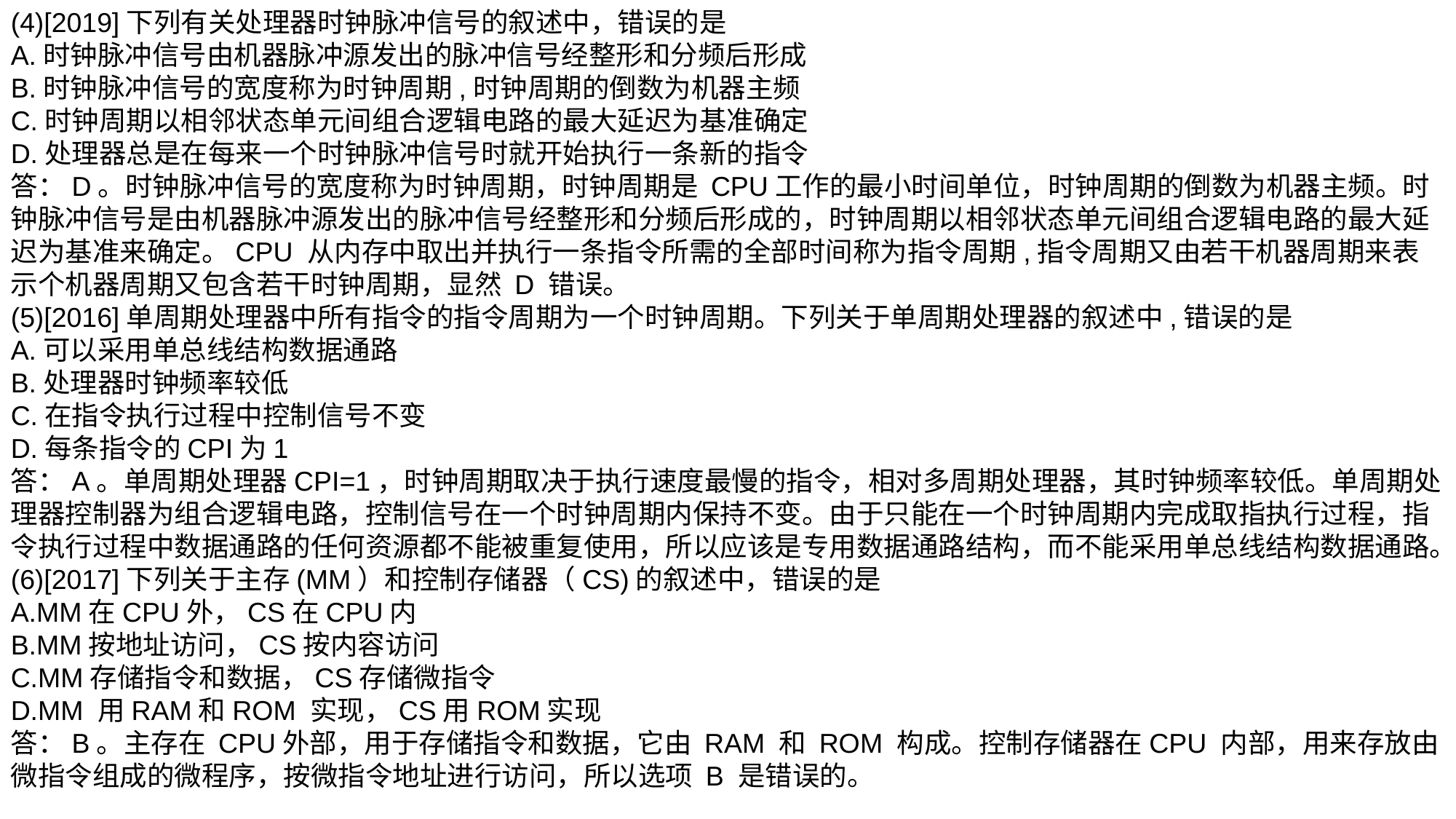

(4)[2019]下列有关处理器时钟脉冲信号的叙述中，错误的是
A.时钟脉冲信号由机器脉冲源发出的脉冲信号经整形和分频后形成
B.时钟脉冲信号的宽度称为时钟周期,时钟周期的倒数为机器主频
C.时钟周期以相邻状态单元间组合逻辑电路的最大延迟为基准确定
D.处理器总是在每来一个时钟脉冲信号时就开始执行一条新的指令
答：D。时钟脉冲信号的宽度称为时钟周期，时钟周期是 CPU工作的最小时间单位，时钟周期的倒数为机器主频。时钟脉冲信号是由机器脉冲源发出的脉冲信号经整形和分频后形成的，时钟周期以相邻状态单元间组合逻辑电路的最大延迟为基准来确定。CPU 从内存中取出并执行一条指令所需的全部时间称为指令周期,指令周期又由若干机器周期来表示个机器周期又包含若干时钟周期，显然 D 错误。
(5)[2016]单周期处理器中所有指令的指令周期为一个时钟周期。下列关于单周期处理器的叙述中,错误的是
A.可以采用单总线结构数据通路
B.处理器时钟频率较低
C.在指令执行过程中控制信号不变
D.每条指令的CPI为1
答：A。单周期处理器CPI=1，时钟周期取决于执行速度最慢的指令，相对多周期处理器，其时钟频率较低。单周期处理器控制器为组合逻辑电路，控制信号在一个时钟周期内保持不变。由于只能在一个时钟周期内完成取指执行过程，指令执行过程中数据通路的任何资源都不能被重复使用，所以应该是专用数据通路结构，而不能采用单总线结构数据通路。
(6)[2017]下列关于主存(MM）和控制存储器（CS)的叙述中，错误的是
A.MM在CPU外，CS在CPU内
B.MM按地址访问，CS按内容访问
C.MM存储指令和数据，CS存储微指令
D.MM 用RAM和ROM 实现，CS用ROM实现
答：B。主存在 CPU外部，用于存储指令和数据，它由 RAM 和 ROM 构成。控制存储器在CPU 内部，用来存放由微指令组成的微程序，按微指令地址进行访问，所以选项 B 是错误的。